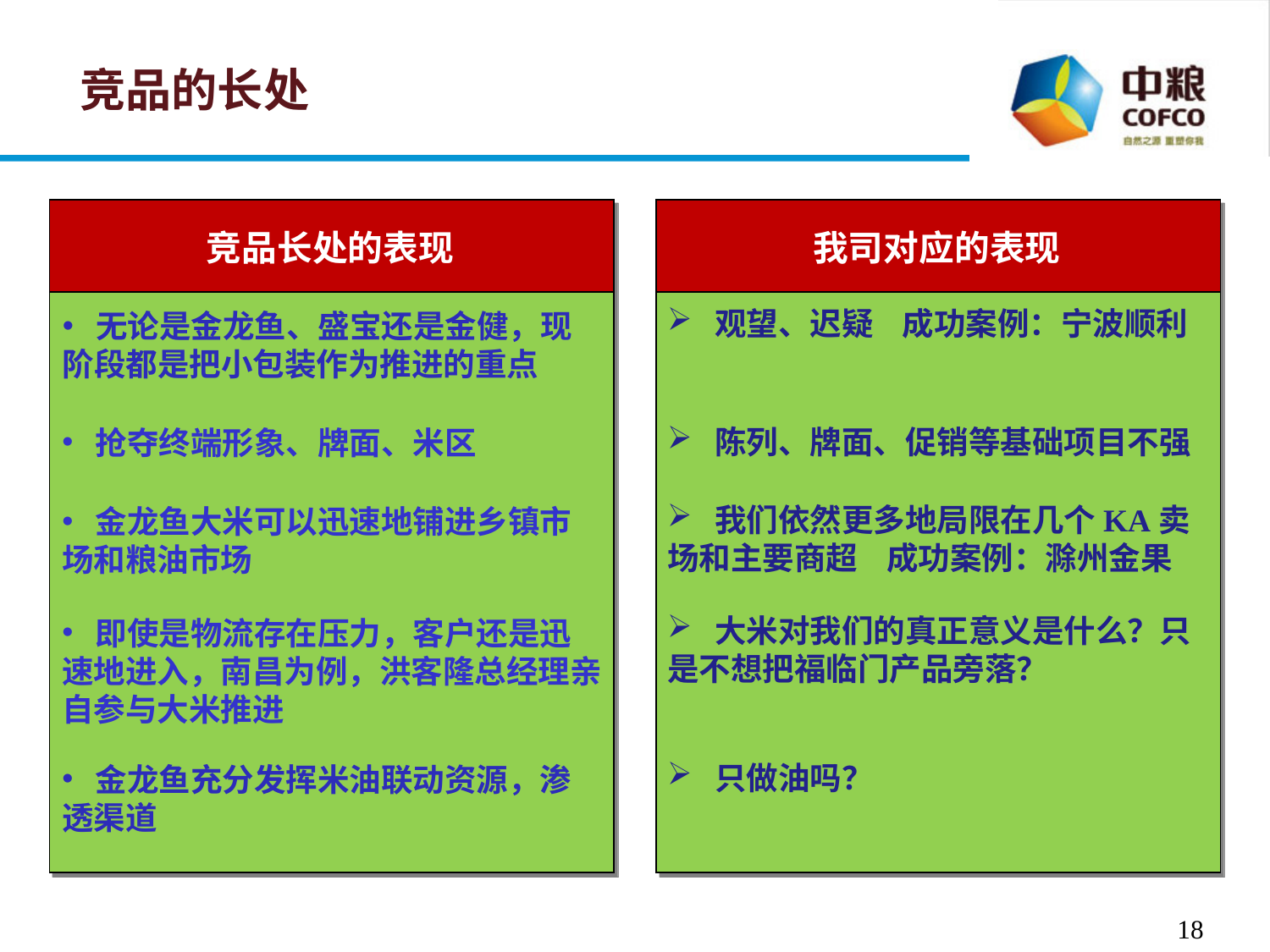

竞品的长处

竞品长处的表现

我司对应的表现
  无论是金龙鱼、盛宝还是金健，现阶段都是把小包装作为推进的重点
  观望、迟疑    成功案例：宁波顺利
  陈列、牌面、促销等基础项目不强
  抢夺终端形象、牌面、米区
  我们依然更多地局限在几个KA卖场和主要商超    成功案例：滁州金果
  金龙鱼大米可以迅速地铺进乡镇市场和粮油市场
  大米对我们的真正意义是什么？只是不想把福临门产品旁落？
  即使是物流存在压力，客户还是迅速地进入，南昌为例，洪客隆总经理亲自参与大米推进
  只做油吗？
  金龙鱼充分发挥米油联动资源，渗透渠道